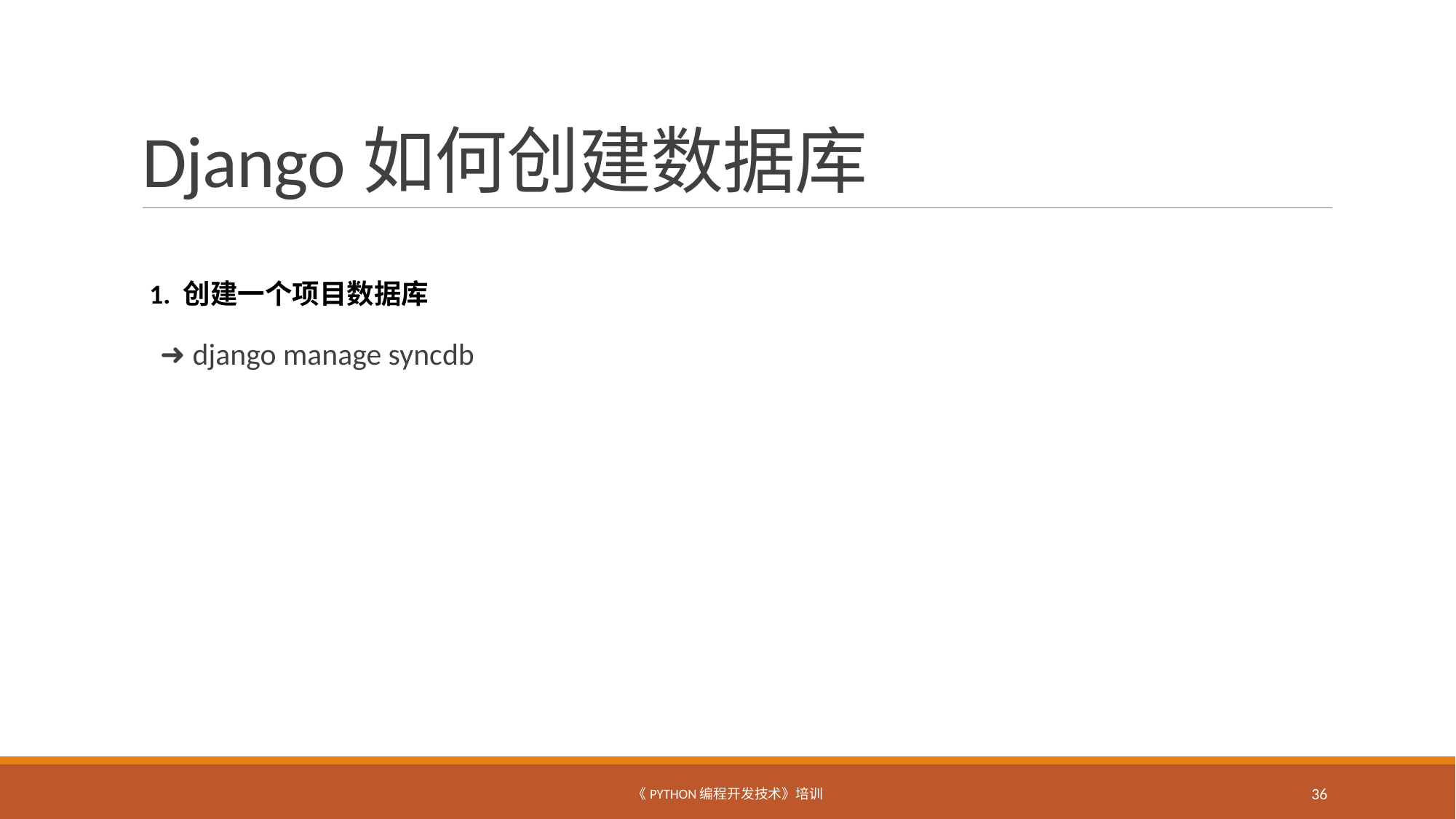

# Django如何创建数据库
1. 创建一个项目数据库
➜ django manage syncdb
《Python编程开发技术》培训
36